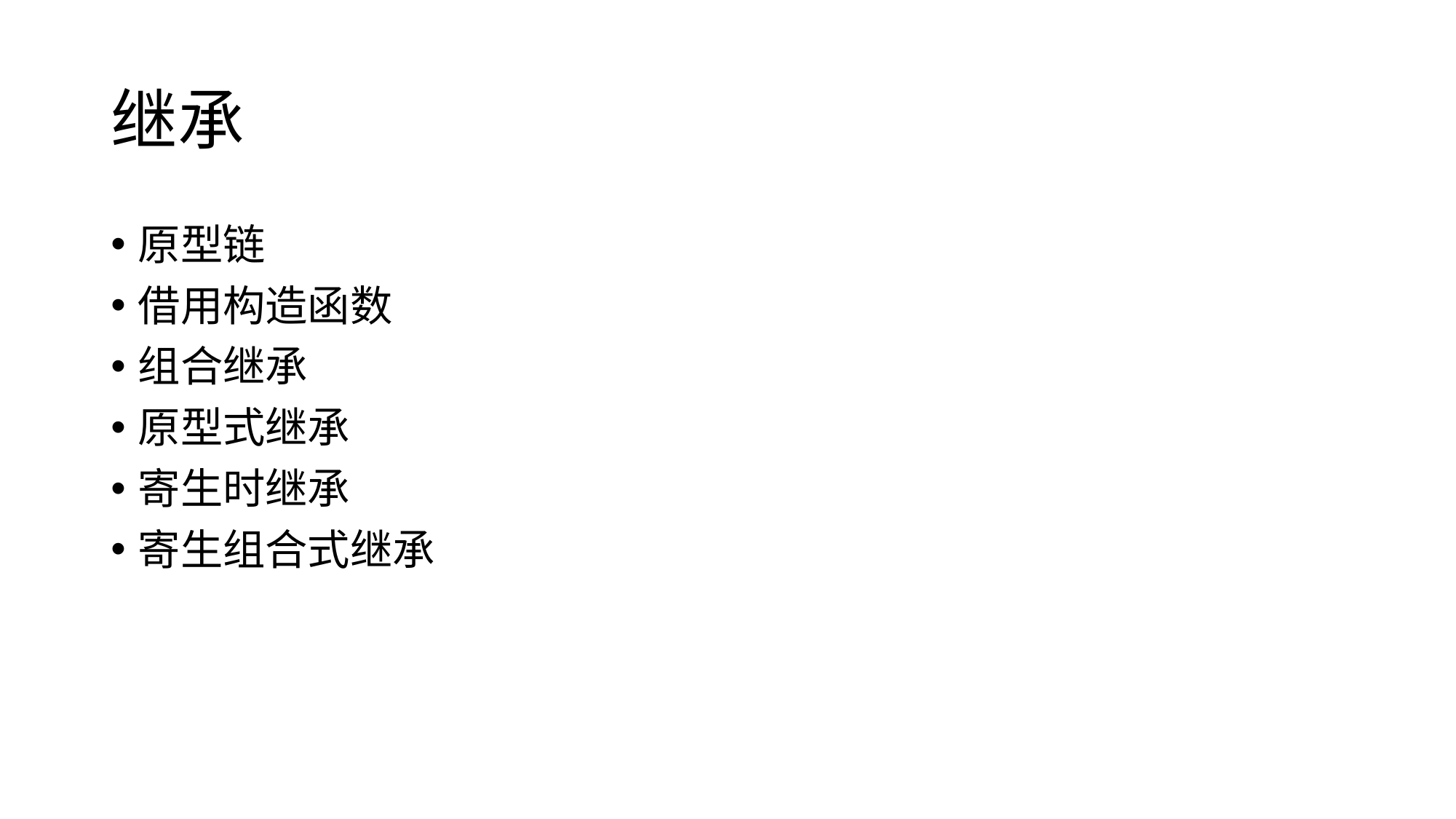

# 继承
原型链
借用构造函数
组合继承
原型式继承
寄生时继承
寄生组合式继承